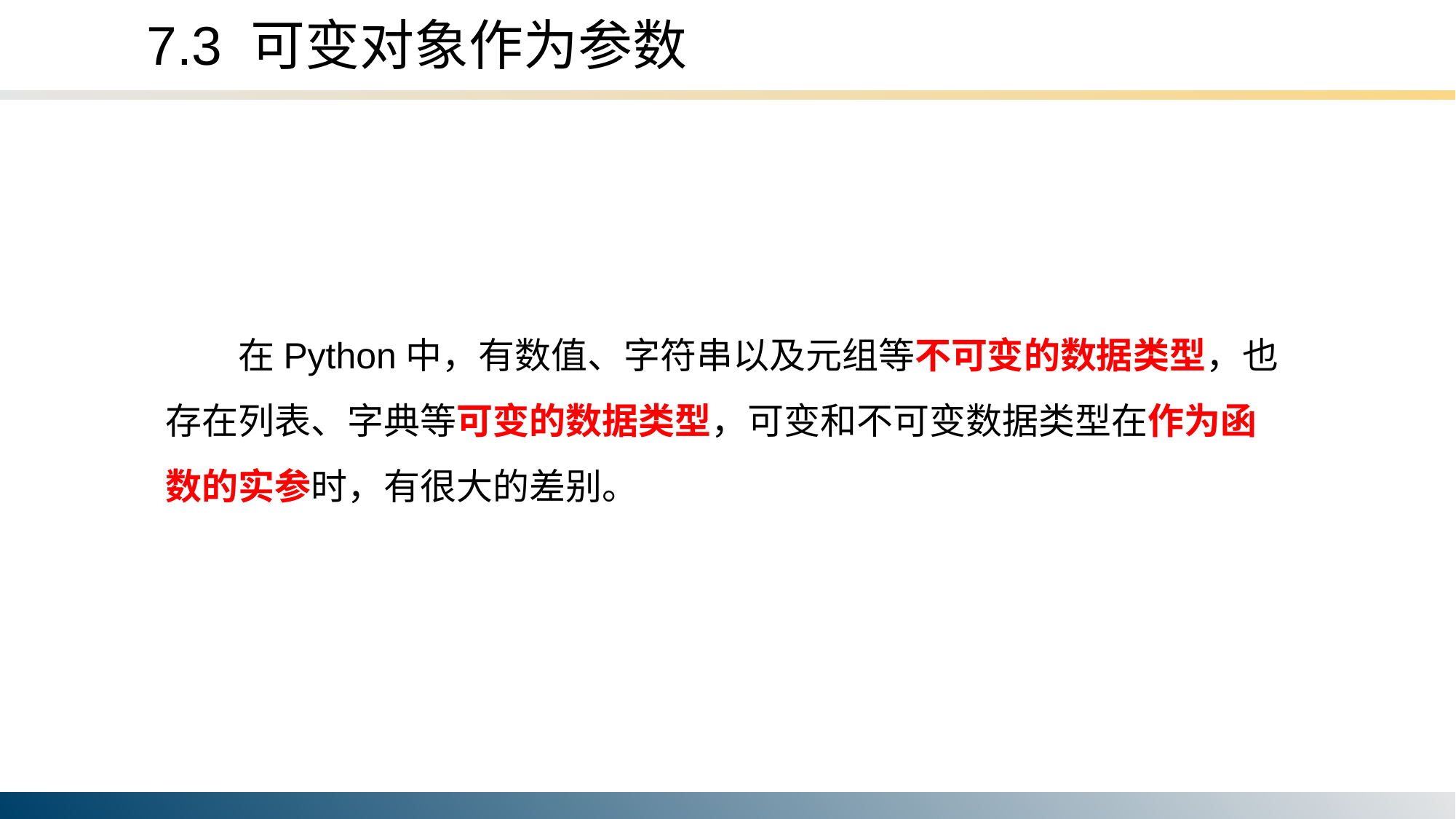

7.3 可变对象作为参数
在Python中，有数值、字符串以及元组等不可变的数据类型，也存在列表、字典等可变的数据类型，可变和不可变数据类型在作为函数的实参时，有很大的差别。